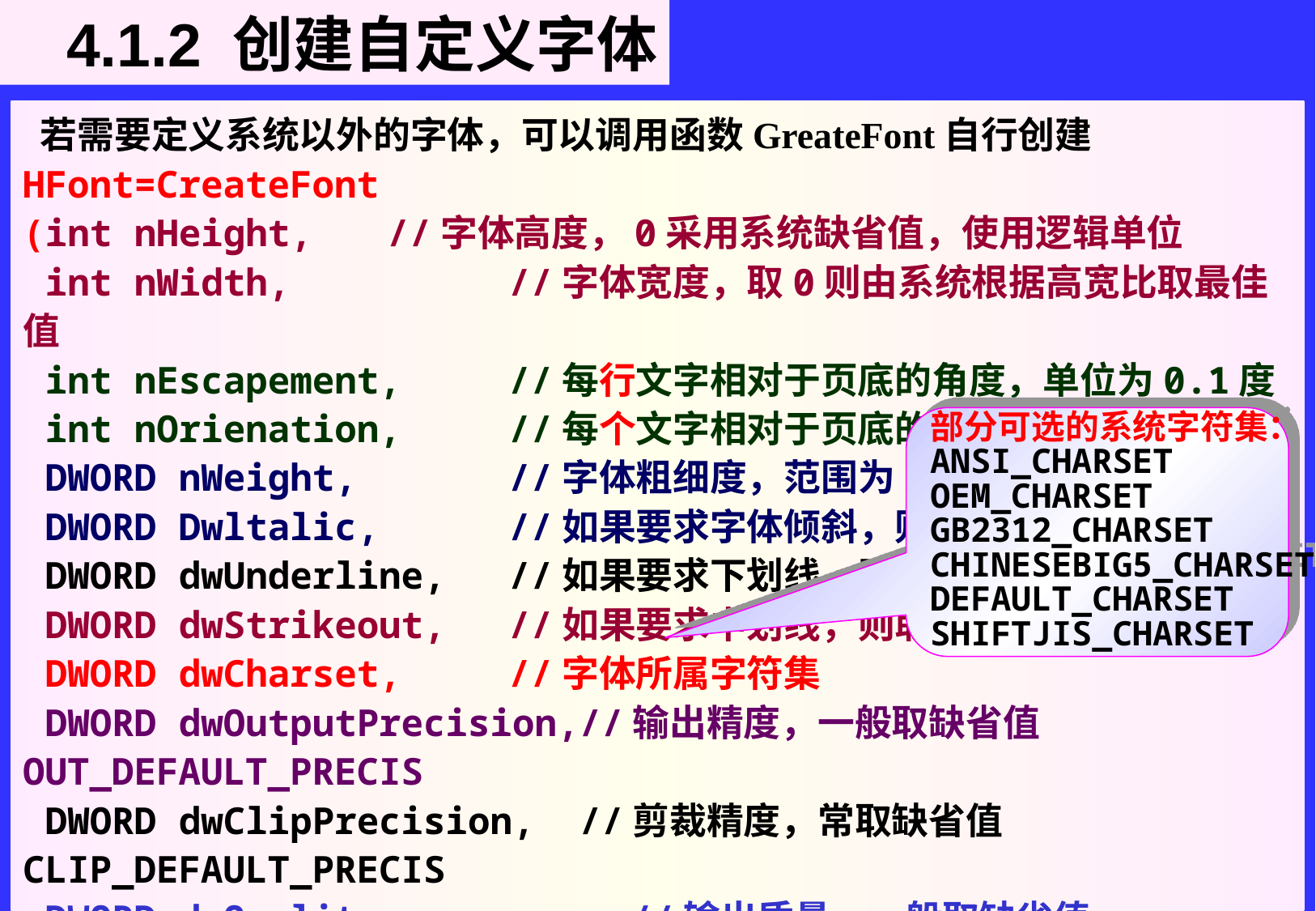

4.1.2 创建自定义字体
 若需要定义系统以外的字体，可以调用函数GreateFont自行创建   HFont=CreateFont
(int nHeight,  	//字体高度，0采用系统缺省值，使用逻辑单位
 int nWidth,	  	//字体宽度，取0则由系统根据高宽比取最佳值
 int nEscapement, 	//每行文字相对于页底的角度，单位为0.1度
 int nOrienation, 	//每个文字相对于页底的角度，单位为0.1度
 DWORD nWeight,    	//字体粗细度，范围为0～1000
 DWORD Dwltalic,   	//如果要求字体倾斜，则取非零
 DWORD dwUnderline,	//如果要求下划线，则取非零
 DWORD dwStrikeout,	//如果要求中划线，则取非零
 DWORD dwCharset,  	//字体所属字符集
 DWORD dwOutputPrecision,//输出精度，一般取缺省值OUT_DEFAULT_PRECIS
 DWORD dwClipPrecision,  //剪裁精度，常取缺省值CLIP_DEFAULT_PRECIS
 DWORD dwQuality,	  	//输出质量，一般取缺省值DEFAULT_QUALITY
 DWORD dwPitchAndFamily, //字体名
)
部分可选的系统字符集：
ANSI_CHARSET
OEM_CHARSET
GB2312_CHARSET
CHINESEBIG5_CHARSET
DEFAULT_CHARSET
SHIFTJIS_CHARSET
4